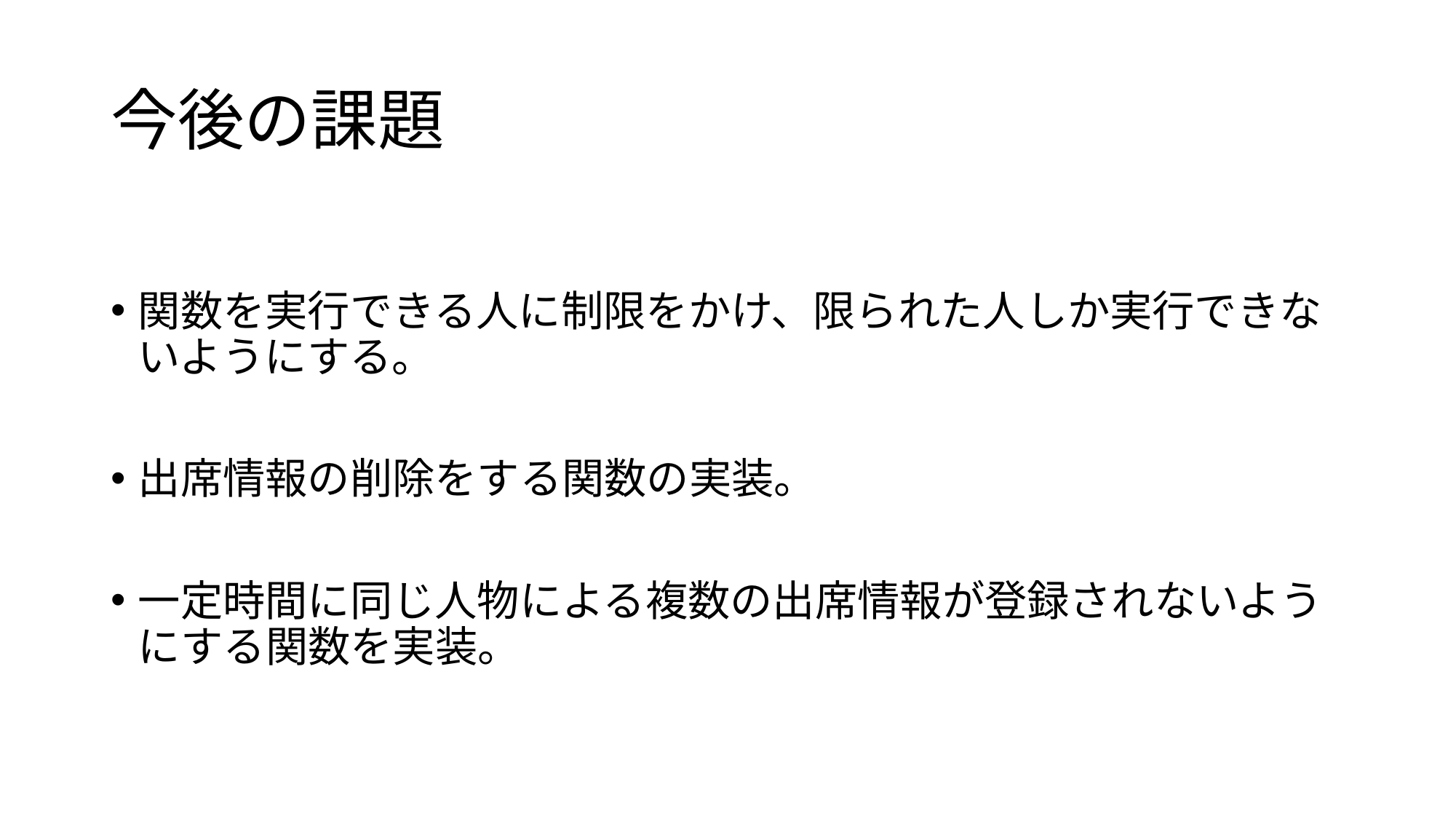

# 今後の課題

関数を実行できる人に制限をかけ、限られた人しか実行できないようにする。

出席情報の削除をする関数の実装。

一定時間に同じ人物による複数の出席情報が登録されないようにする関数を実装。